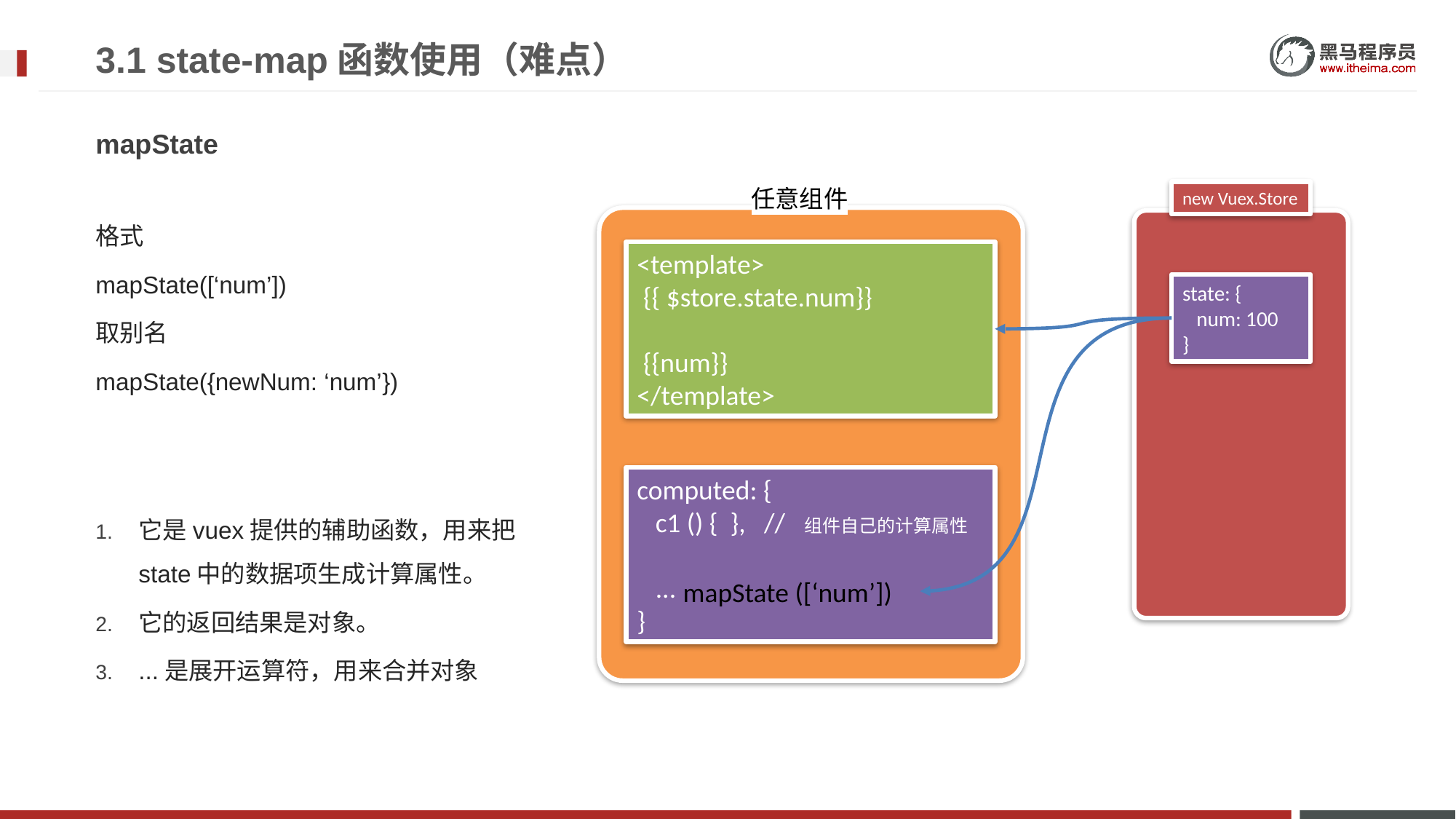

# 3.1 state-map函数使用（难点）
mapState
任意组件
new Vuex.Store
格式
mapState([‘num’])
取别名
mapState({newNum: ‘num’})

<template>
 {{ $store.state.num}}

 {{num}}
</template>
state: {
   num: 100
}
computed: {
   c1 () {  },   //  组件自己的计算属性

   ...
}
它是vuex提供的辅助函数，用来把state中的数据项生成计算属性。
它的返回结果是对象。
...是展开运算符，用来合并对象

mapState ([‘num’])